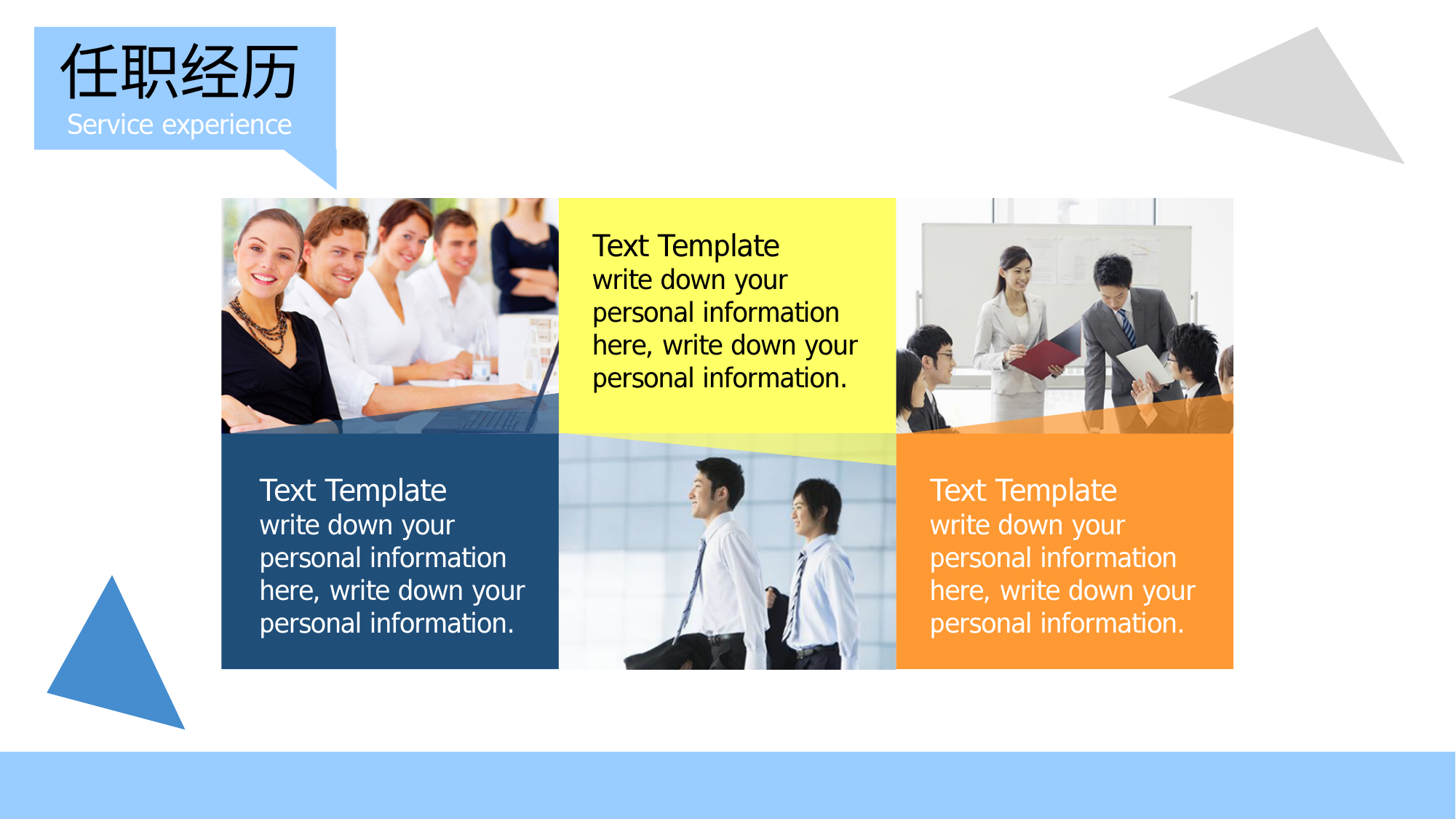

任职经历
Service experience

Text Template
write down your personal information here, write down your personal information.

Text Template
write down your personal information here, write down your personal information.

Text Template
write down your personal information here, write down your personal information.